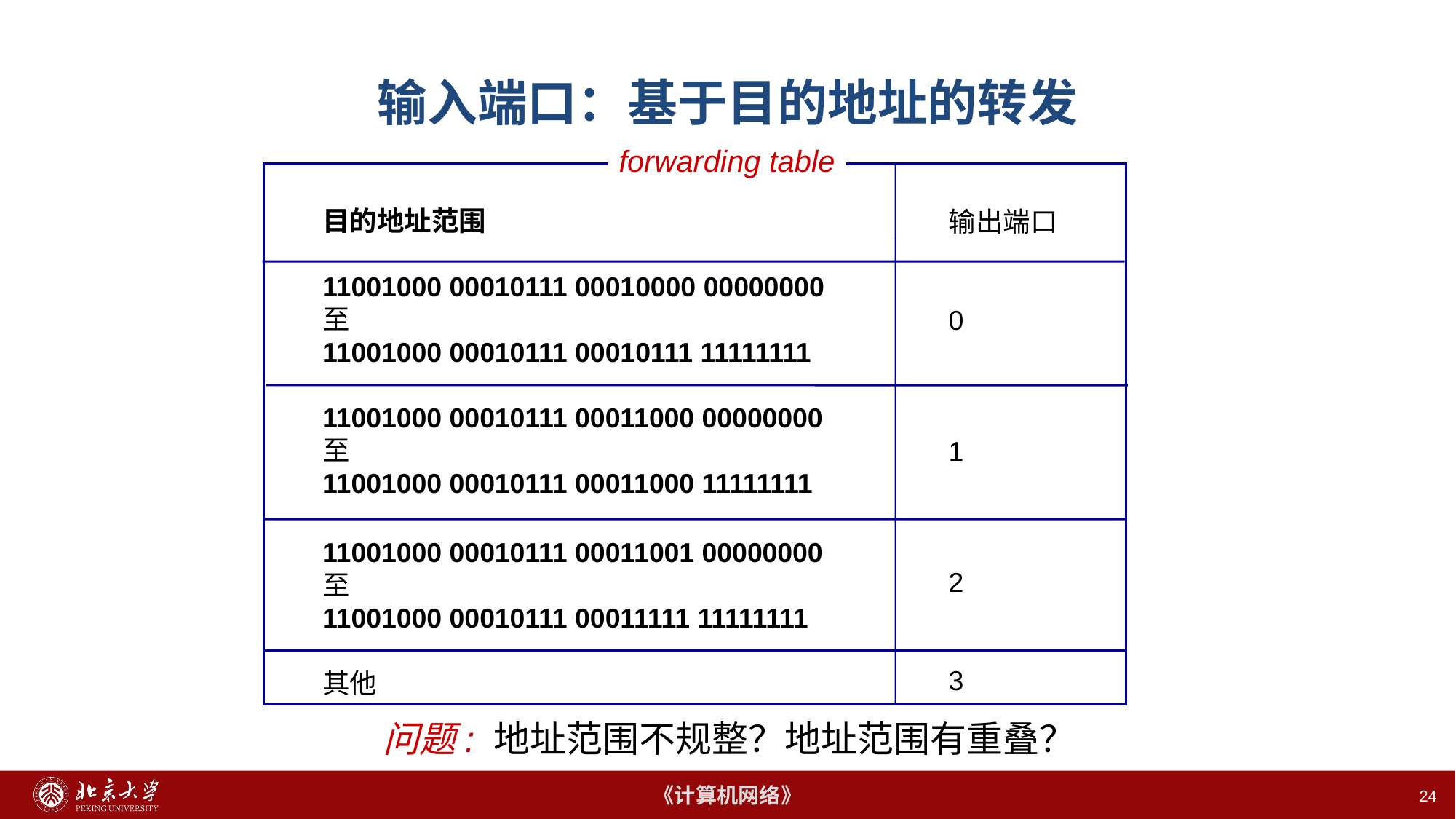

# 输入端口：基于目的地址的转发
forwarding table

目的地址范围

11001000 00010111 00010000 00000000
至
11001000 00010111 00010111 11111111

11001000 00010111 00011000 00000000
至
11001000 00010111 00011000 11111111

11001000 00010111 00011001 00000000
至
11001000 00010111 00011111 11111111

其他
输出端口

0

1

2

3

问题: 地址范围不规整？地址范围有重叠？
24